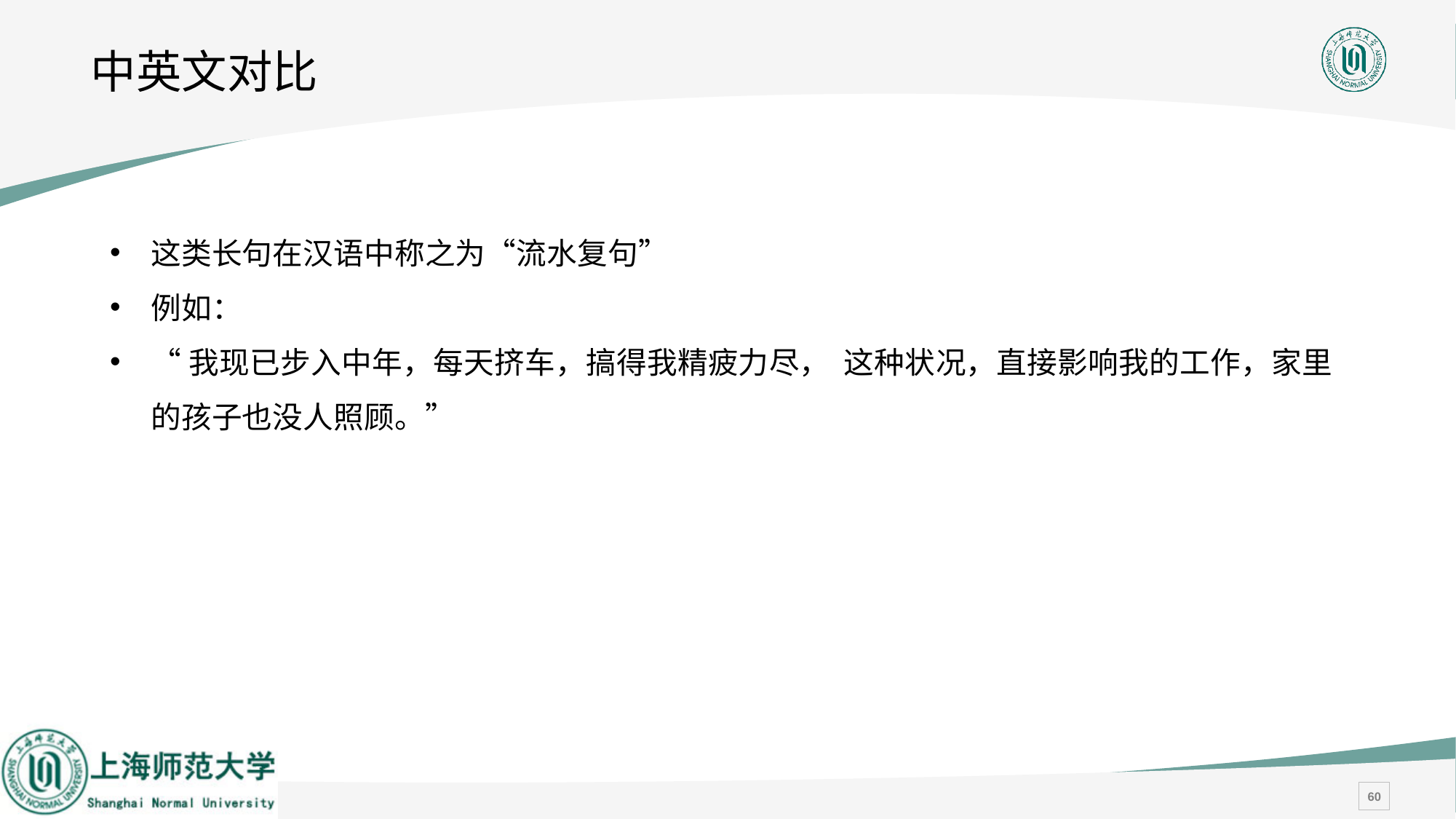

# 中英文对比
这类长句在汉语中称之为“流水复句”
例如：
“我现已步入中年，每天挤车，搞得我精疲力尽，  这种状况，直接影响我的工作，家里的孩子也没人照顾。”